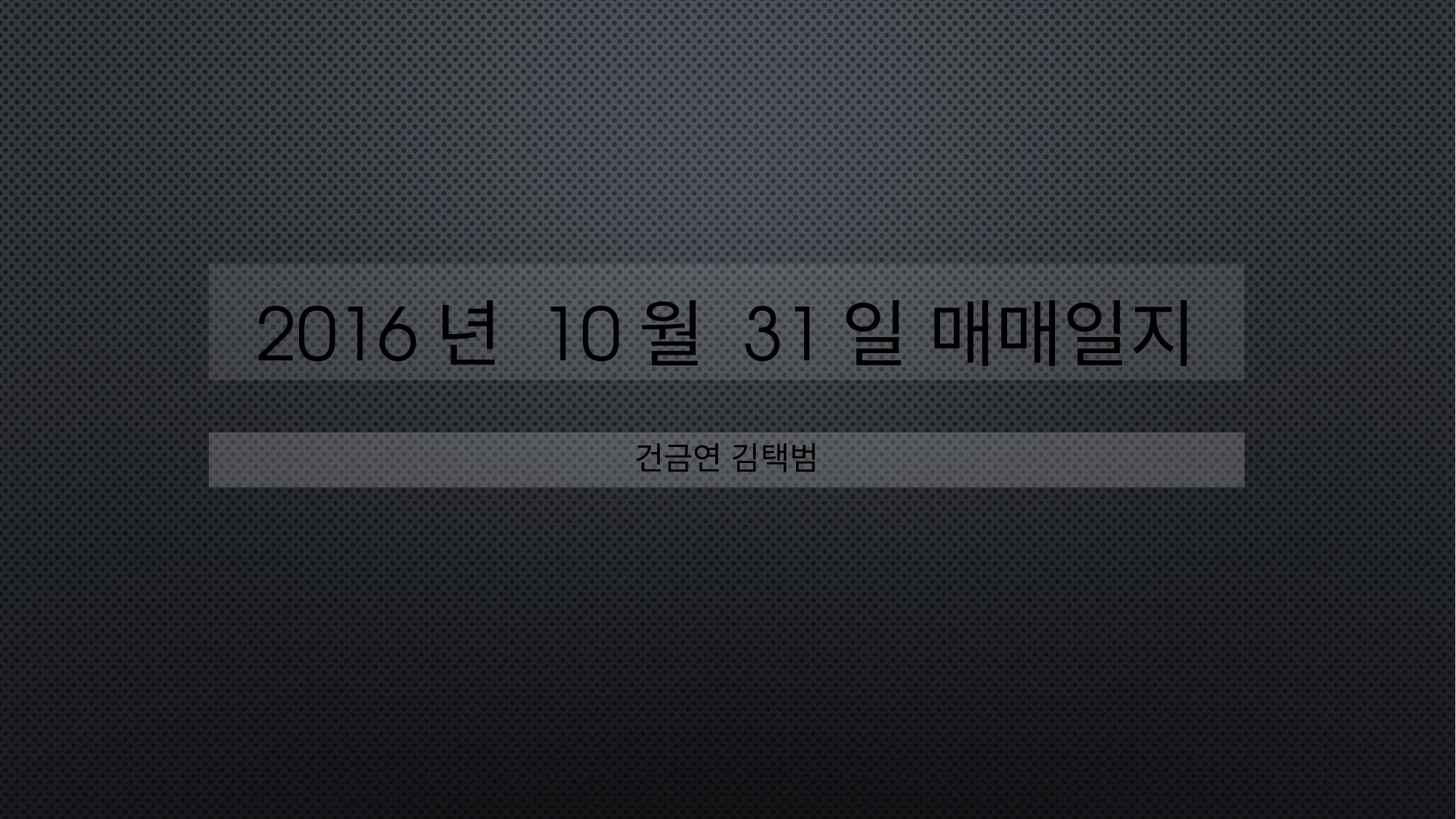

# 2016년 10월 31일 매매일지
건금연 김택범